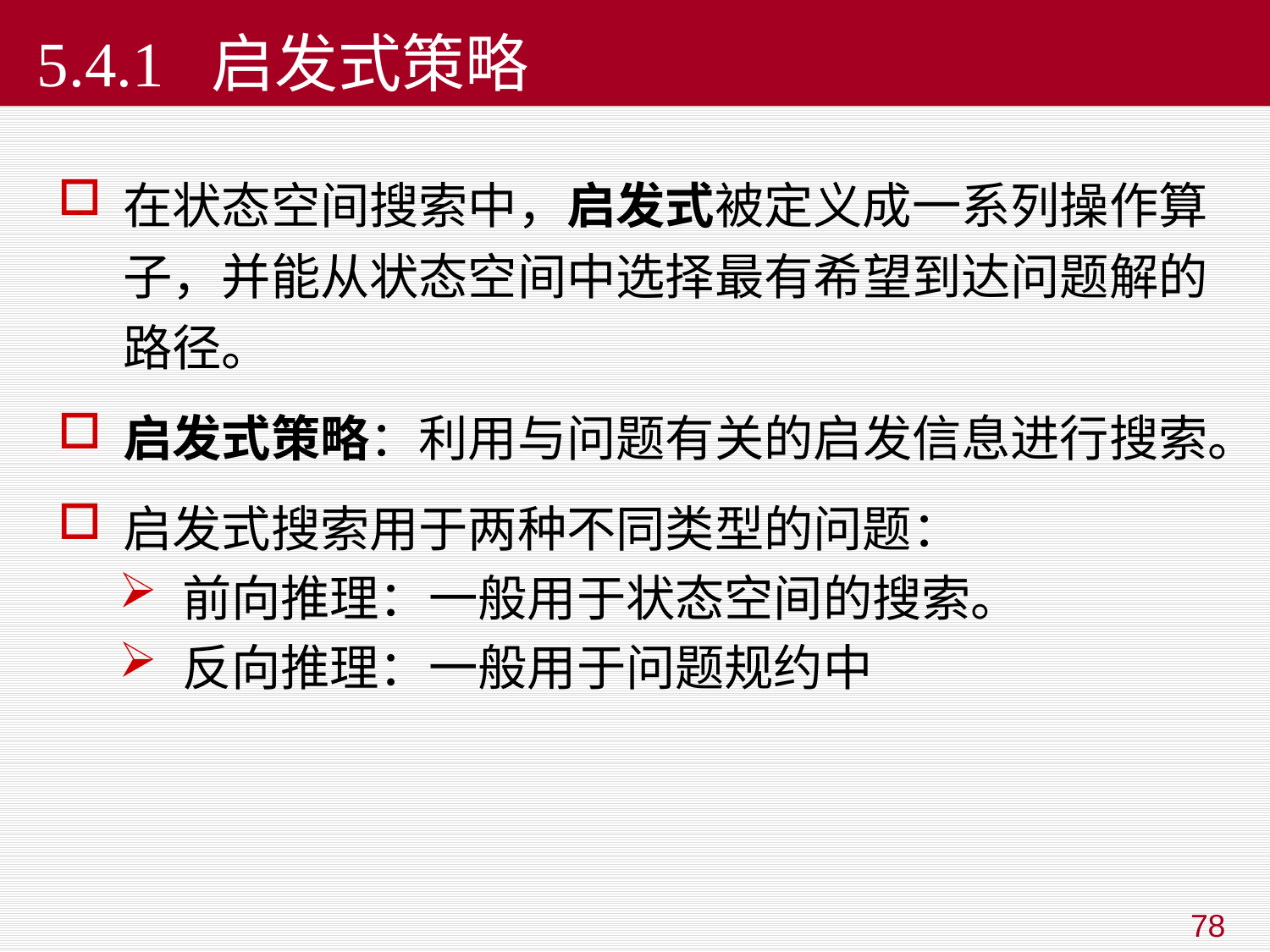

# 5.4.1  启发式策略
在状态空间搜索中，启发式被定义成一系列操作算子，并能从状态空间中选择最有希望到达问题解的路径。
启发式策略：利用与问题有关的启发信息进行搜索。
启发式搜索用于两种不同类型的问题：
前向推理：一般用于状态空间的搜索。
反向推理：一般用于问题规约中
78